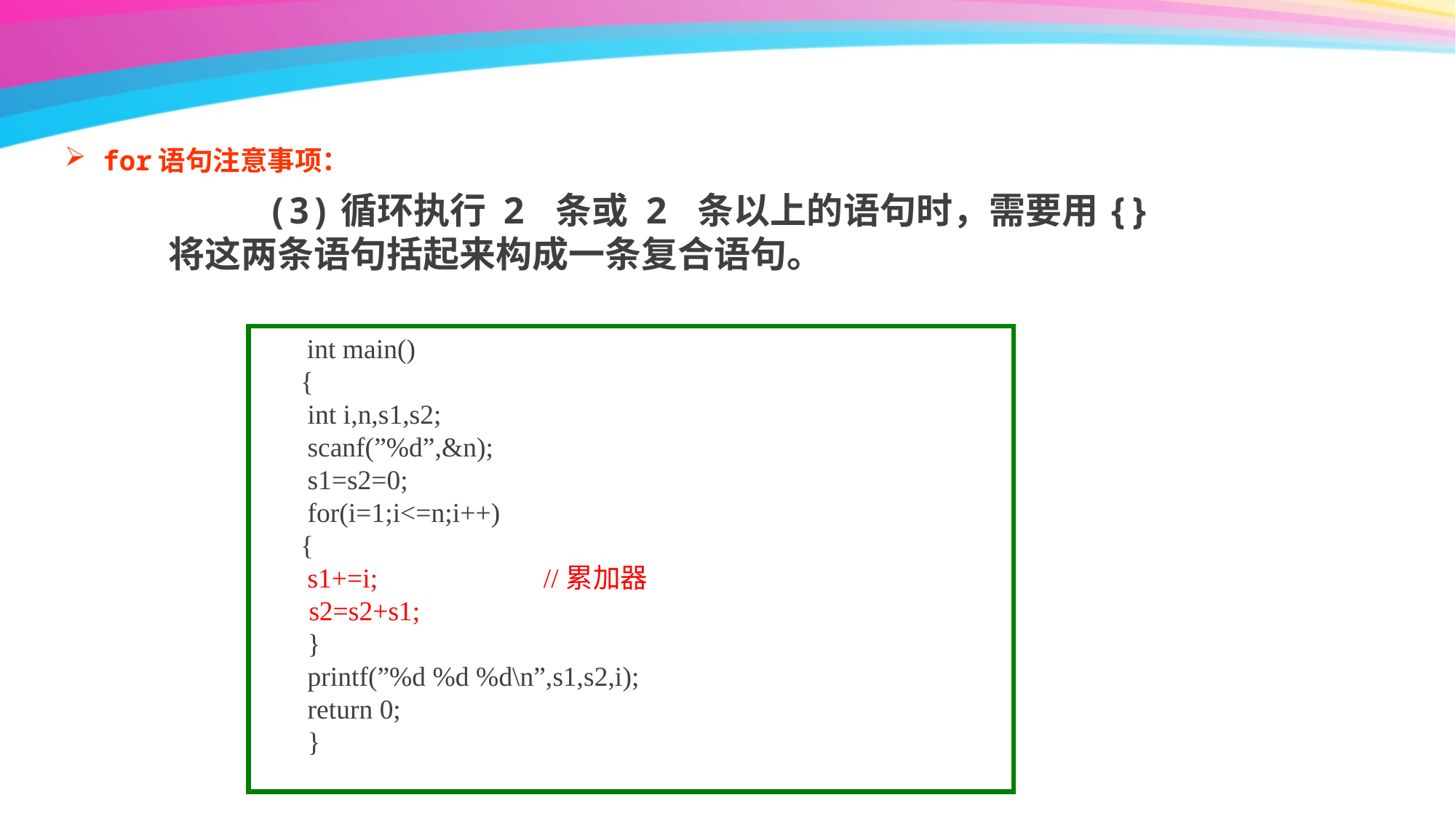

for语句注意事项：
       (3)循环执行 2 条或 2 条以上的语句时，需要用{}将这两条语句括起来构成一条复合语句。
int main()
      {
       int i,n,s1,s2;
       scanf(”%d”,&n);
       s1=s2=0;
       for(i=1;i<=n;i++)
      {
       s1+=i;                        //累加器
       s2=s2+s1;
       }
       printf(”%d %d %d\n”,s1,s2,i);
       return 0;
       }